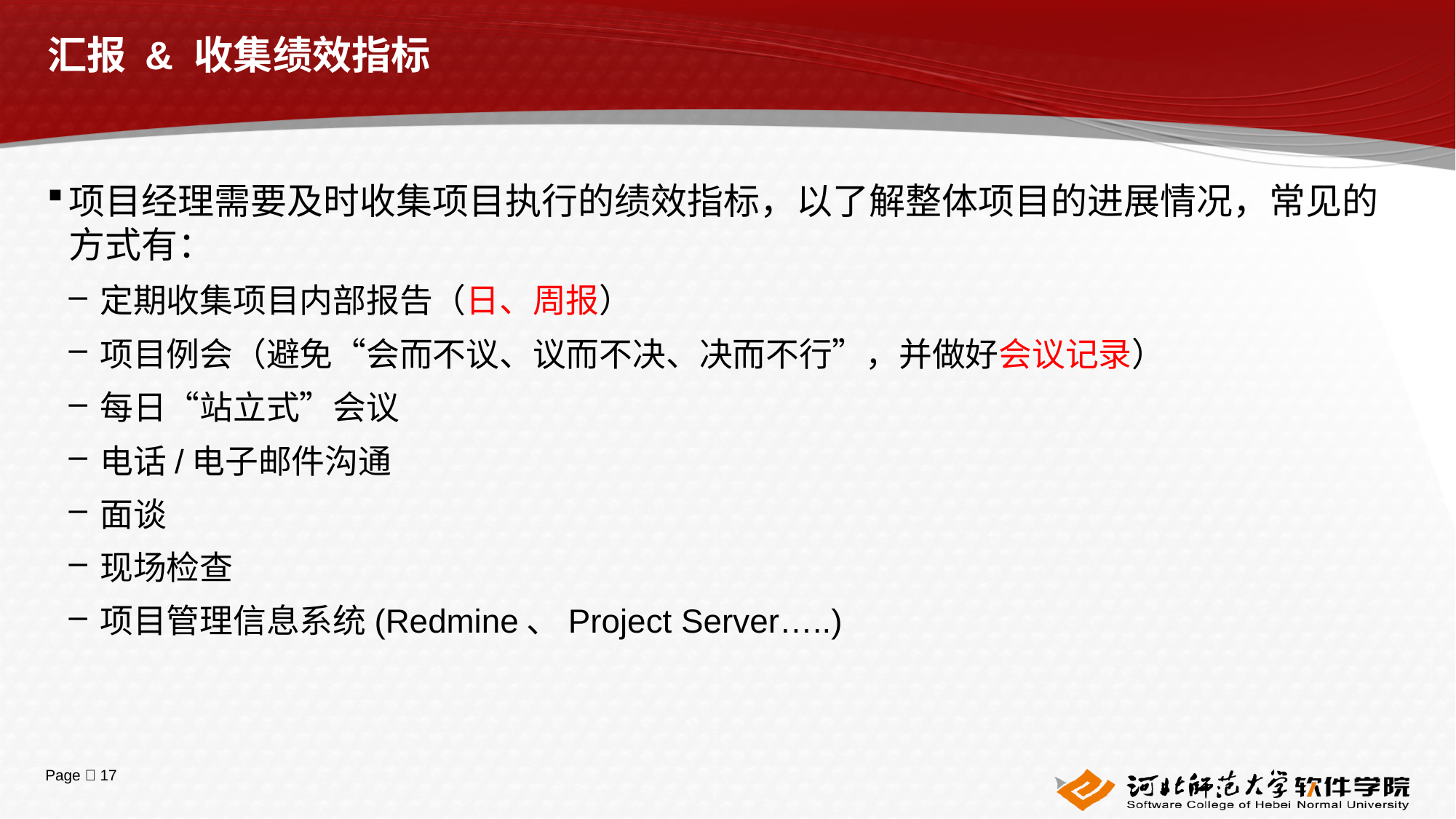

# 汇报 & 收集绩效指标
项目经理需要及时收集项目执行的绩效指标，以了解整体项目的进展情况，常见的方式有：
定期收集项目内部报告（日、周报）
项目例会（避免“会而不议、议而不决、决而不行”，并做好会议记录）
每日“站立式”会议
电话/电子邮件沟通
面谈
现场检查
项目管理信息系统(Redmine、Project Server…..)